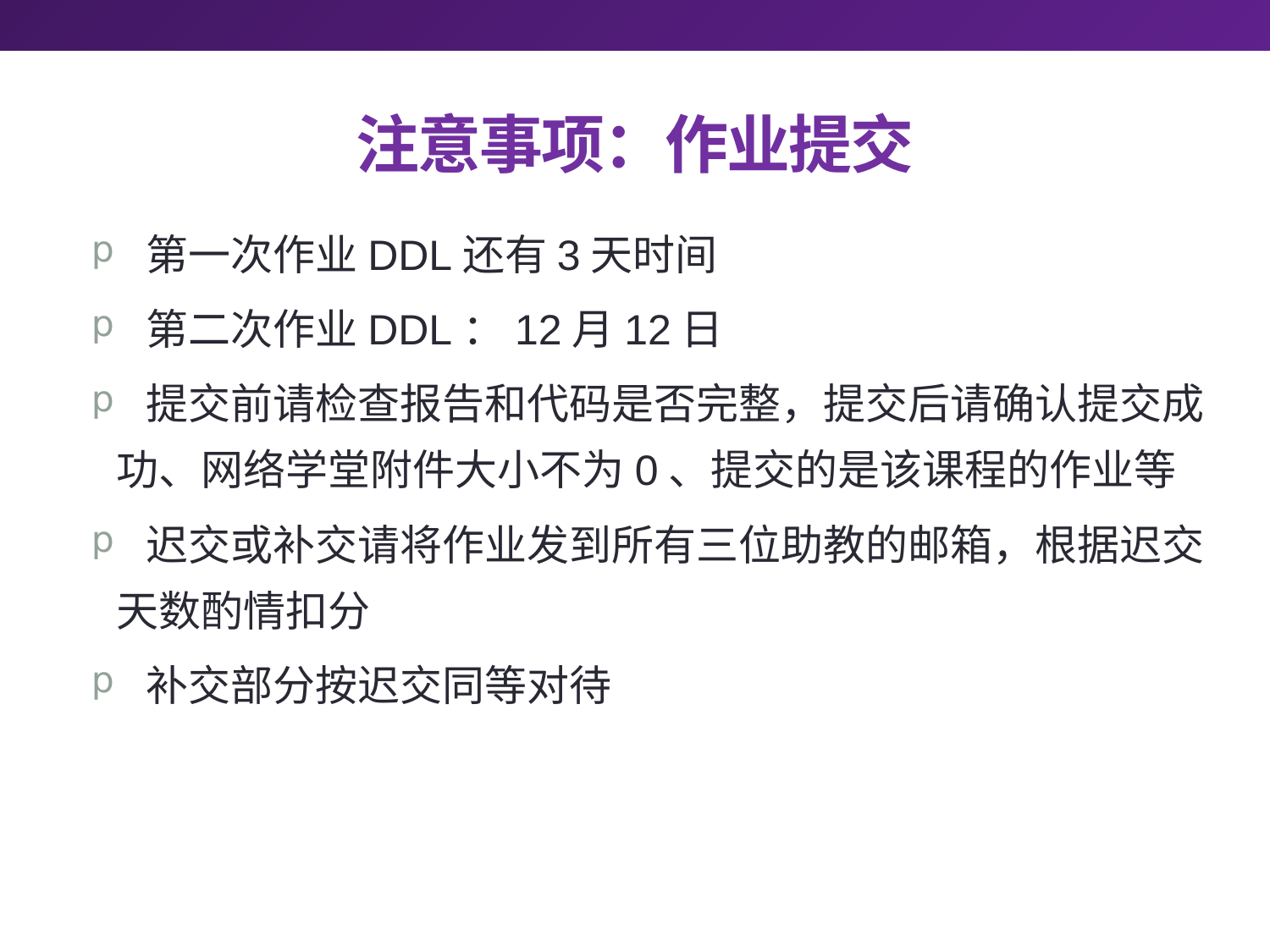

10
# 注意事项：作业提交
  第一次作业DDL还有3天时间
  第二次作业DDL：12月12日
  提交前请检查报告和代码是否完整，提交后请确认提交成功、网络学堂附件大小不为0、提交的是该课程的作业等
  迟交或补交请将作业发到所有三位助教的邮箱，根据迟交天数酌情扣分
  补交部分按迟交同等对待